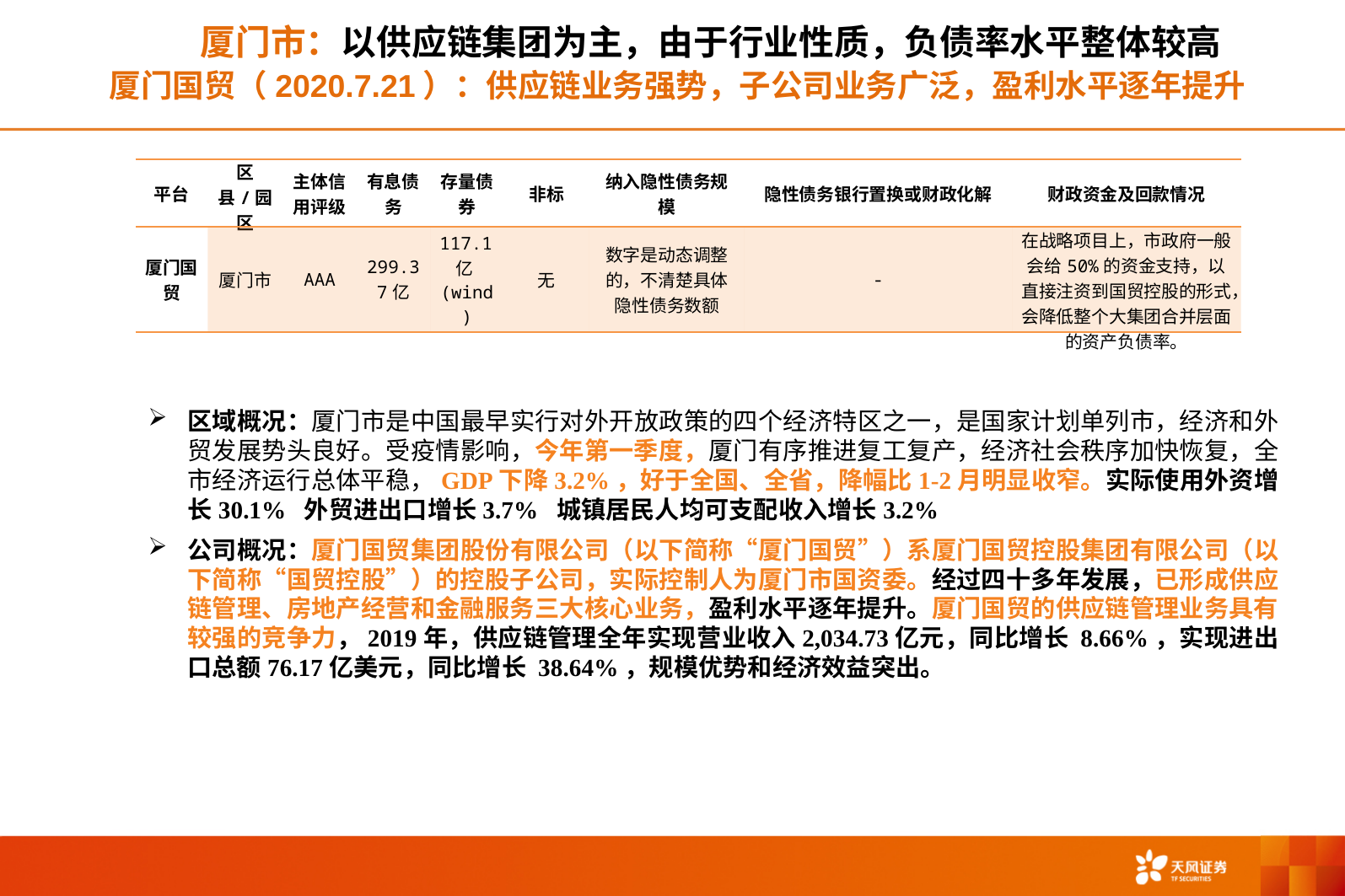

厦门市：以供应链集团为主，由于行业性质，负债率水平整体较高
厦门国贸（2020.7.21）：供应链业务强势，子公司业务广泛，盈利水平逐年提升
| 平台 | 区县/园区 | 主体信用评级 | 有息债务 | 存量债券 | 非标 | 纳入隐性债务规模 | 隐性债务银行置换或财政化解 | 财政资金及回款情况 |
| --- | --- | --- | --- | --- | --- | --- | --- | --- |
| 厦门国贸 | 厦门市 | AAA | 299.37亿 | 117.1亿(wind) | 无 | 数字是动态调整的，不清楚具体隐性债务数额 | - | 在战略项目上，市政府一般会给50%的资金支持，以直接注资到国贸控股的形式，会降低整个大集团合并层面的资产负债率。 |
区域概况：厦门市是中国最早实行对外开放政策的四个经济特区之一，是国家计划单列市，经济和外贸发展势头良好。受疫情影响，今年第一季度，厦门有序推进复工复产，经济社会秩序加快恢复，全市经济运行总体平稳，GDP下降3.2%，好于全国、全省，降幅比1-2月明显收窄。实际使用外资增长30.1%  外贸进出口增长3.7%  城镇居民人均可支配收入增长3.2%
公司概况：厦门国贸集团股份有限公司（以下简称“厦门国贸”）系厦门国贸控股集团有限公司（以下简称“国贸控股”）的控股子公司，实际控制人为厦门市国资委。经过四十多年发展，已形成供应链管理、房地产经营和金融服务三大核心业务，盈利水平逐年提升。厦门国贸的供应链管理业务具有较强的竞争力，2019年，供应链管理全年实现营业收入2,034.73亿元，同比增长 8.66%，实现进出口总额76.17亿美元，同比增长 38.64%，规模优势和经济效益突出。
38